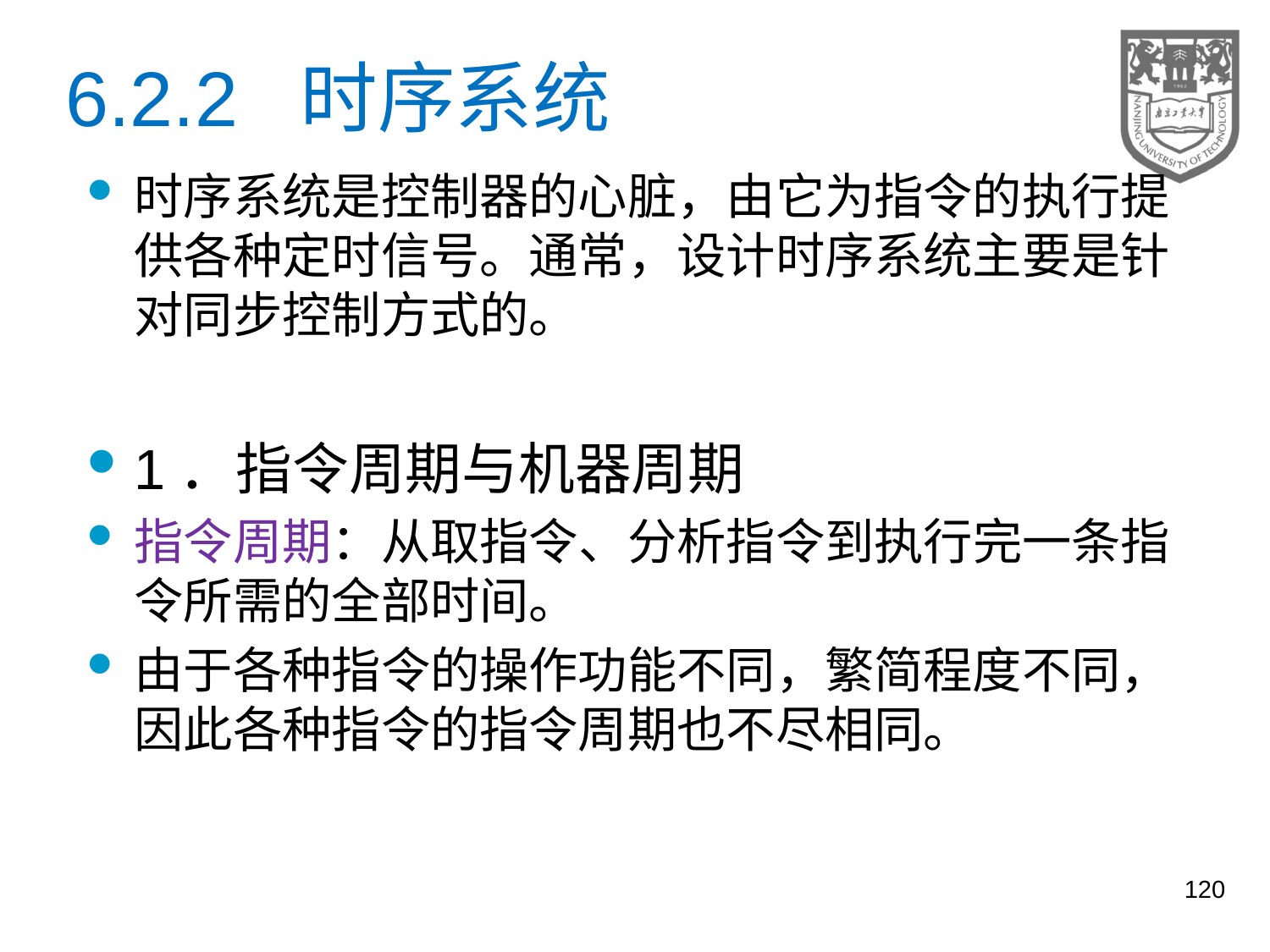

# 6.2.2  时序系统
时序系统是控制器的心脏，由它为指令的执行提供各种定时信号。通常，设计时序系统主要是针对同步控制方式的。

1．指令周期与机器周期
指令周期：从取指令、分析指令到执行完一条指令所需的全部时间。
由于各种指令的操作功能不同，繁简程度不同，因此各种指令的指令周期也不尽相同。
120